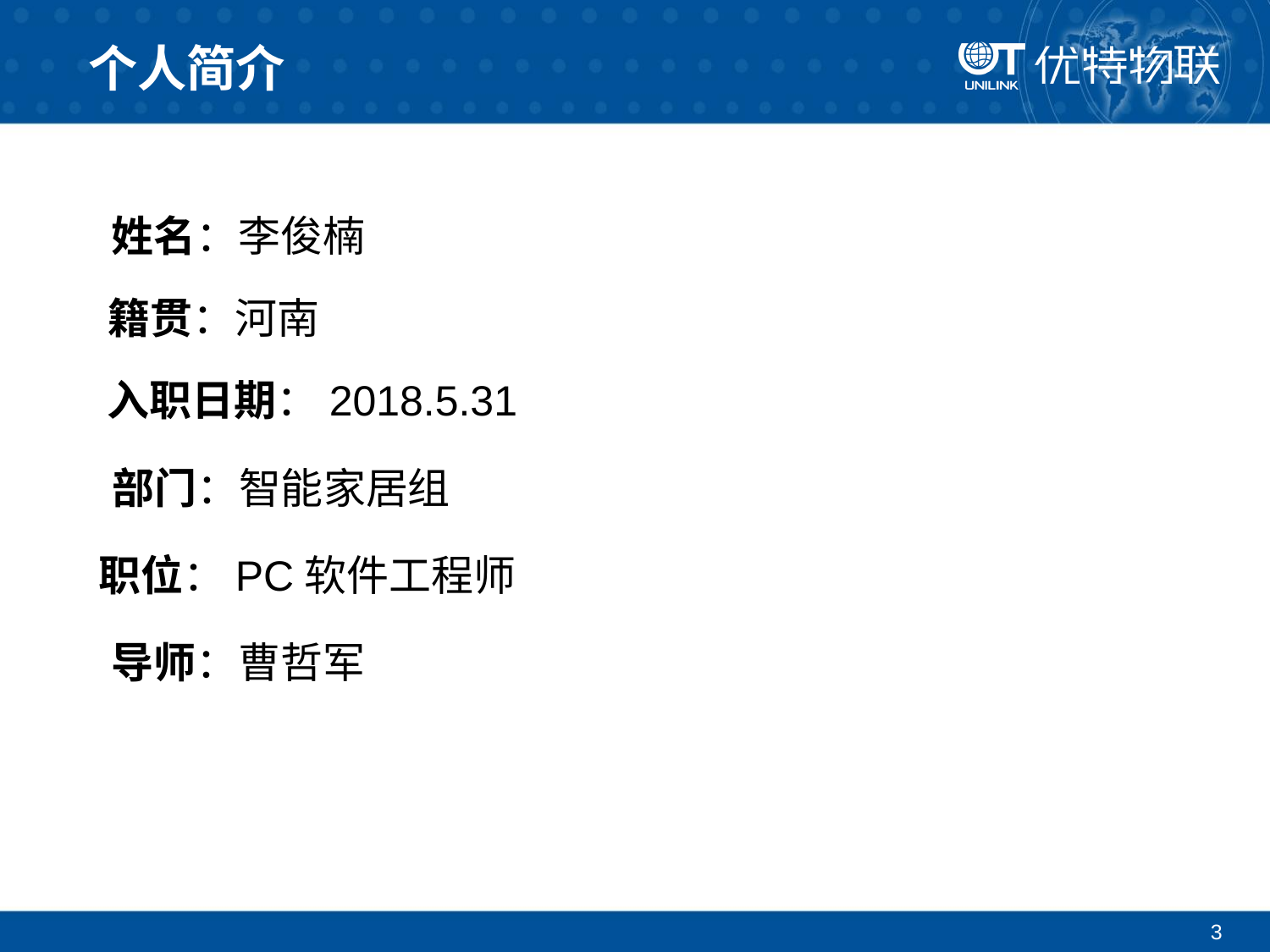

# 个人简介
姓名：李俊楠
籍贯：河南
入职日期：2018.5.31
部门：智能家居组
职位：PC软件工程师
导师：曹哲军
3